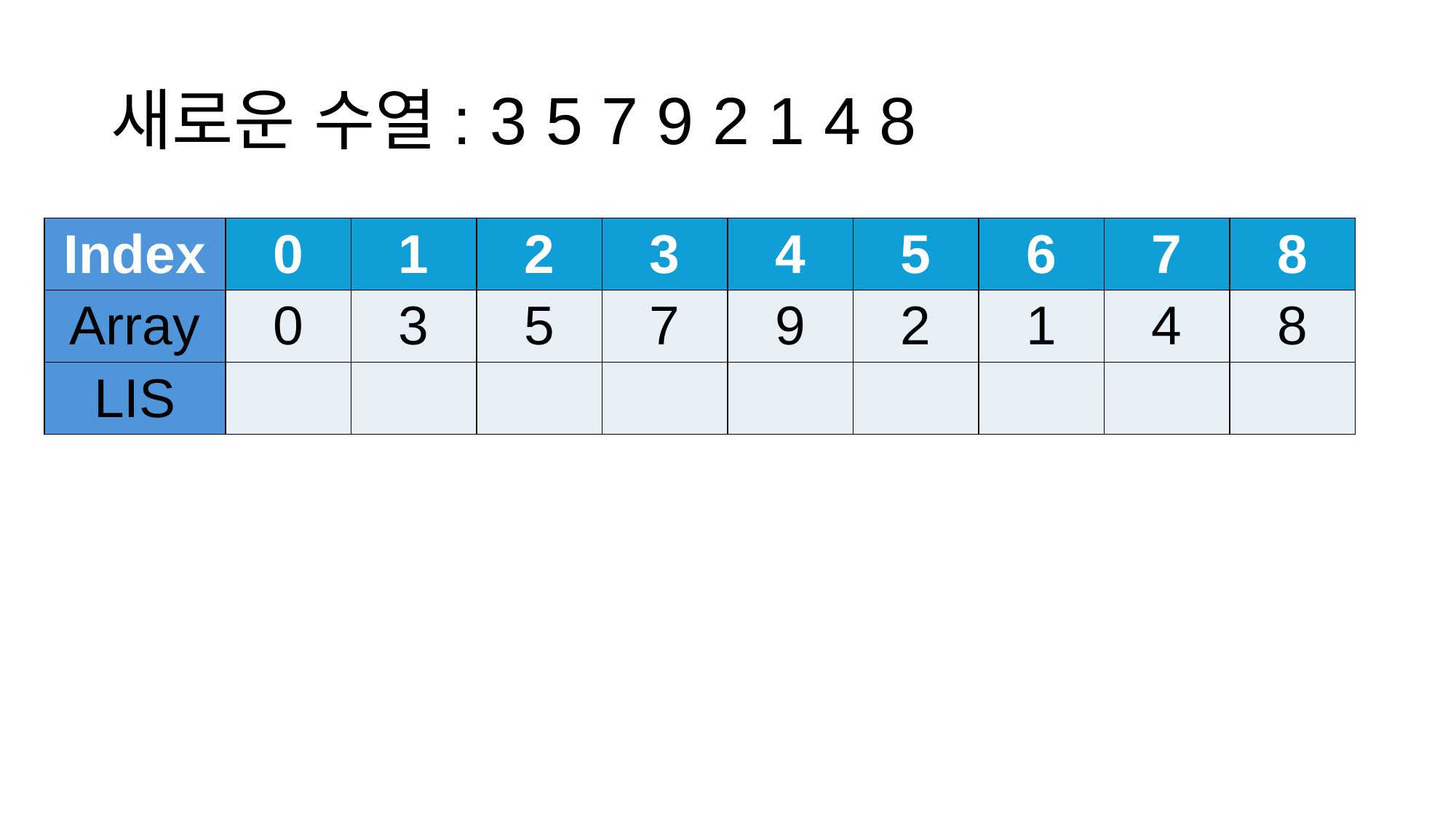

# 새로운 수열: 3 5 7 9 2 1 4 8
| Index | 0 | 1 | 2 | 3 | 4 | 5 | 6 | 7 | 8 |
| --- | --- | --- | --- | --- | --- | --- | --- | --- | --- |
| Array | 0 | 3 | 5 | 7 | 9 | 2 | 1 | 4 | 8 |
| LIS |  |  |  |  |  |  |  |  |  |